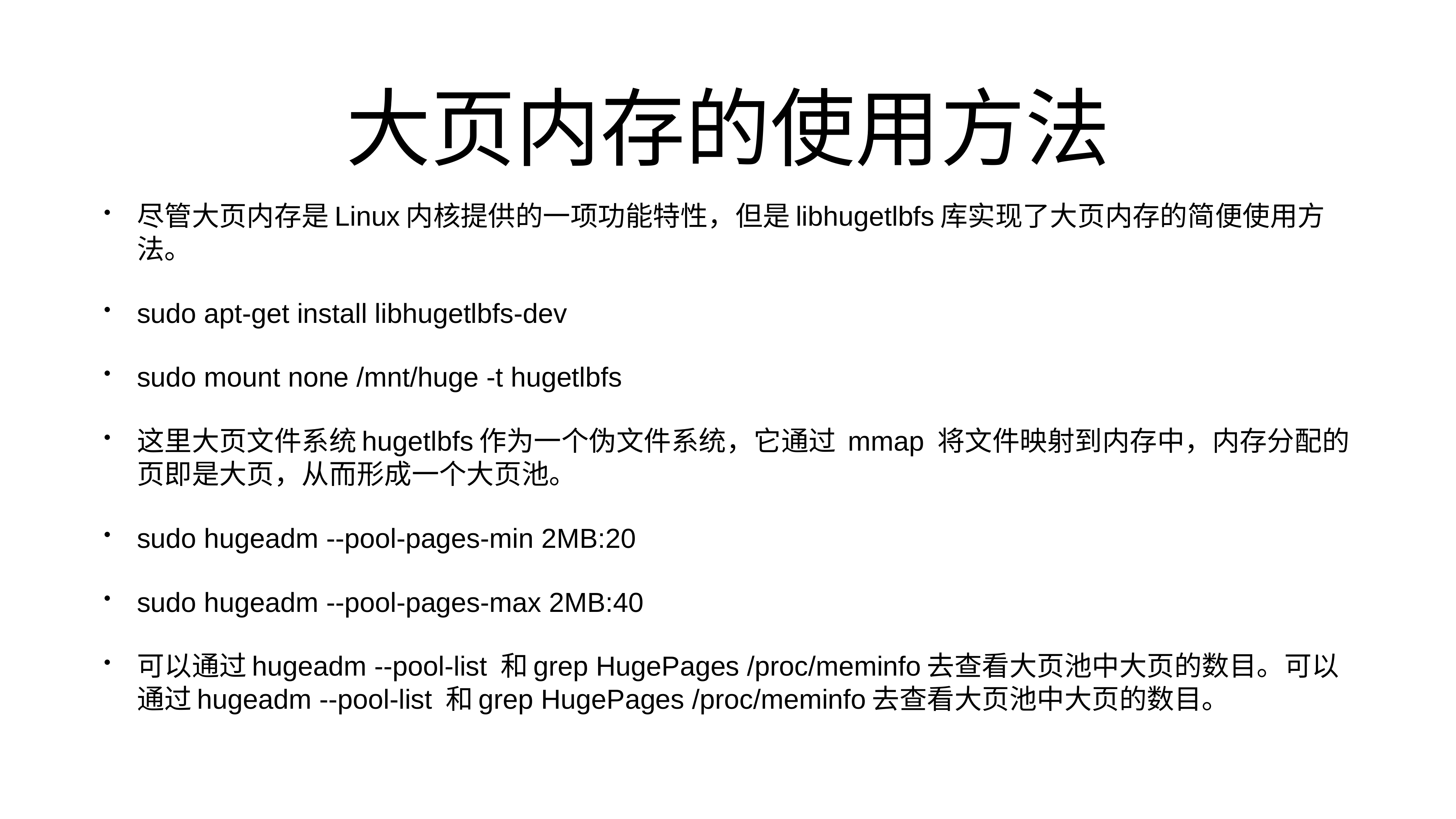

# 大页内存的使用方法
尽管大页内存是Linux内核提供的一项功能特性，但是libhugetlbfs库实现了大页内存的简便使用方法。
sudo apt-get install libhugetlbfs-dev
sudo mount none /mnt/huge -t hugetlbfs
这里大页文件系统hugetlbfs作为一个伪文件系统，它通过 mmap 将文件映射到内存中，内存分配的页即是大页，从而形成一个大页池。
sudo hugeadm --pool-pages-min 2MB:20
sudo hugeadm --pool-pages-max 2MB:40
可以通过hugeadm --pool-list 和grep HugePages /proc/meminfo去查看大页池中大页的数目。可以通过hugeadm --pool-list 和grep HugePages /proc/meminfo去查看大页池中大页的数目。